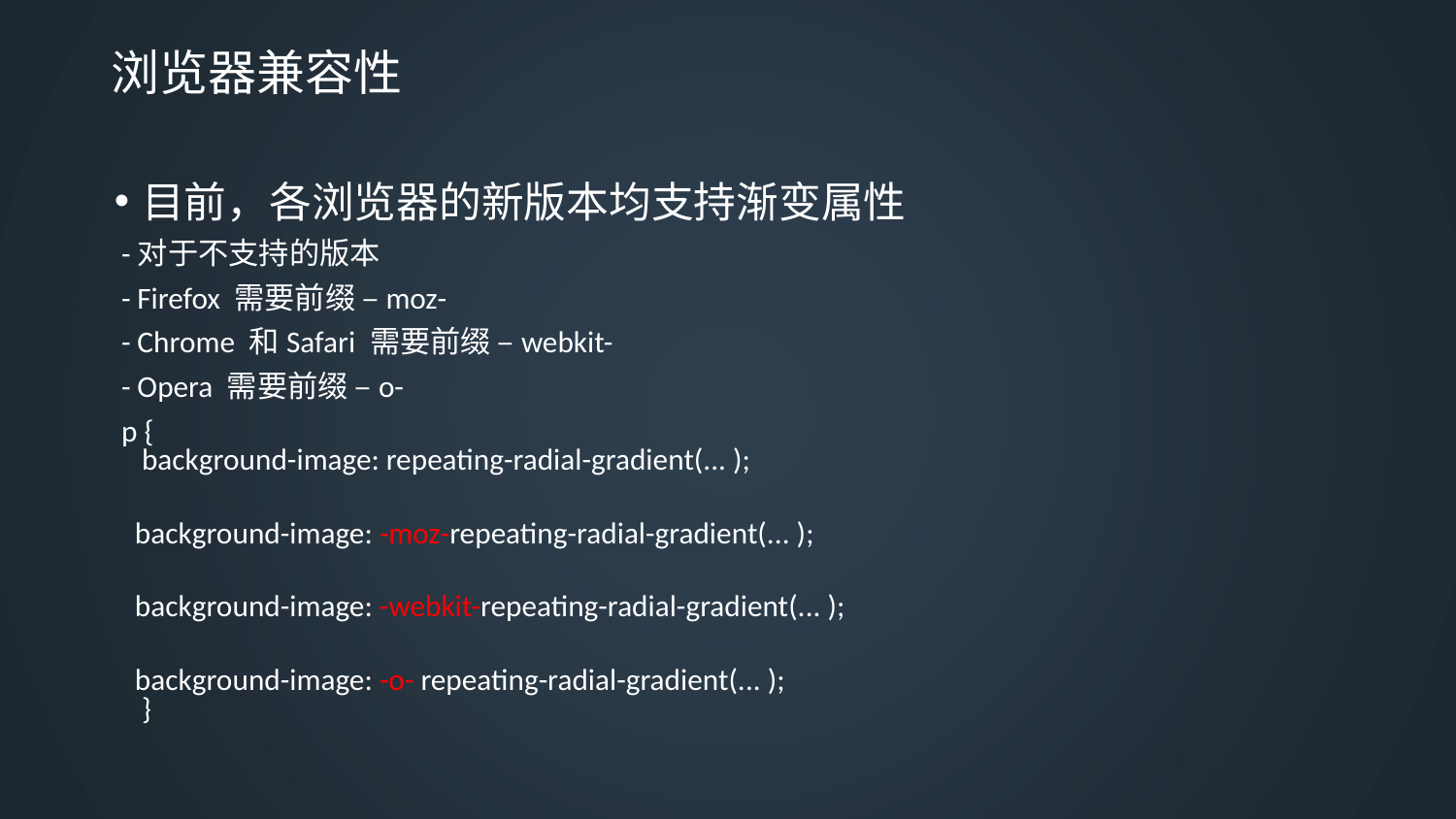

# 浏览器兼容性
目前，各浏览器的新版本均支持渐变属性
 -对于不支持的版本
 - Firefox 需要前缀 –moz-
 - Chrome 和Safari 需要前缀 –webkit-
 - Opera 需要前缀 –o-
 p {
background-image: repeating-radial-gradient(... );
   background-image: -moz-repeating-radial-gradient(... );
   background-image: -webkit-repeating-radial-gradient(... );
   background-image: -o- repeating-radial-gradient(... );
}